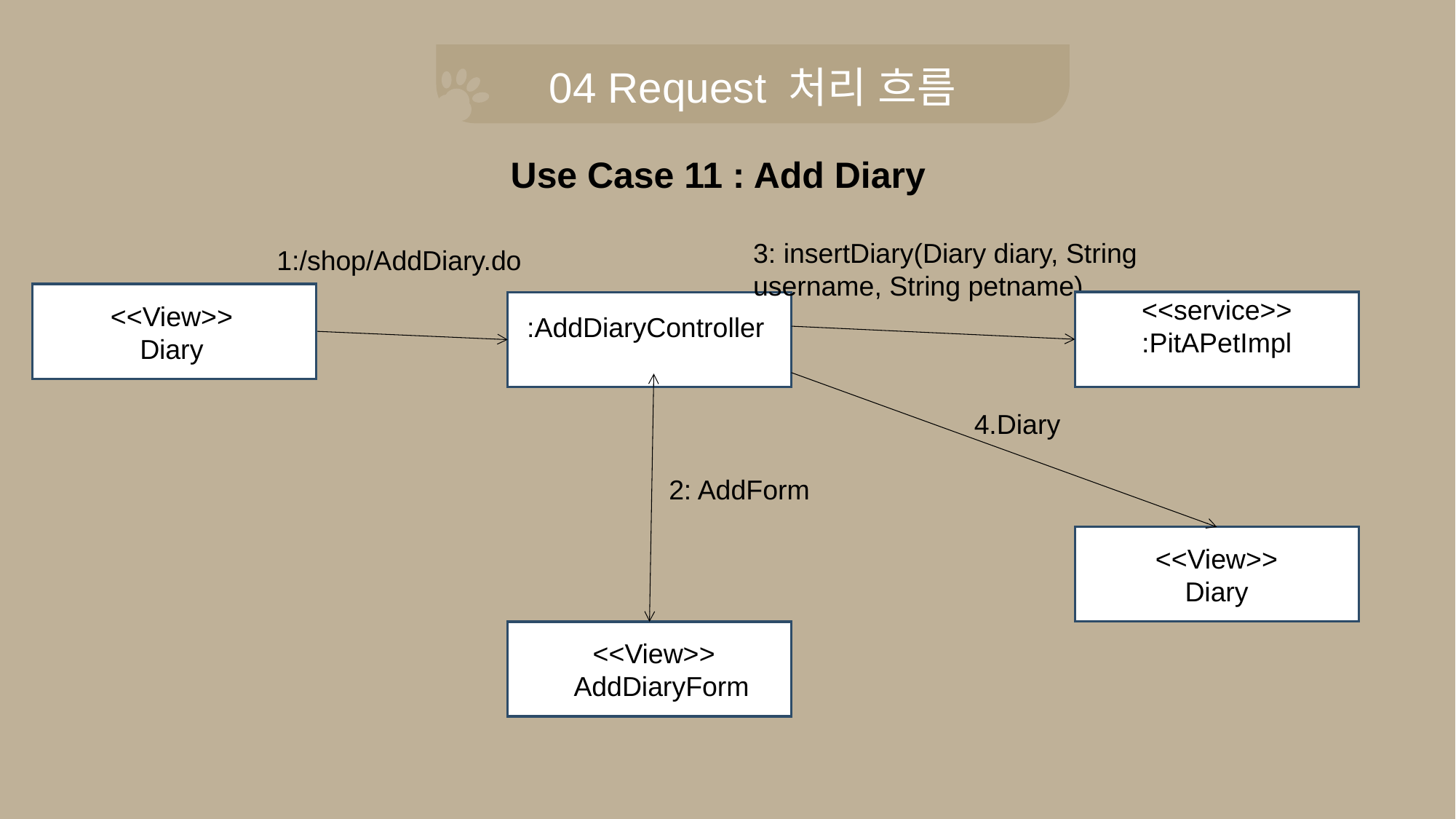

04 Request 처리 흐름

Use Case 11 : Add Diary
3: insertDiary(Diary diary, String username, String petname)
1:/shop/AddDiary.do

<<service>>
:PitAPetImpl
<<View>>
Diary

<<View>>
Diary
:AddDiaryController
4.Diary
2: AddForm

<<View>>
Diary

<<View>>
  AddDiaryForm